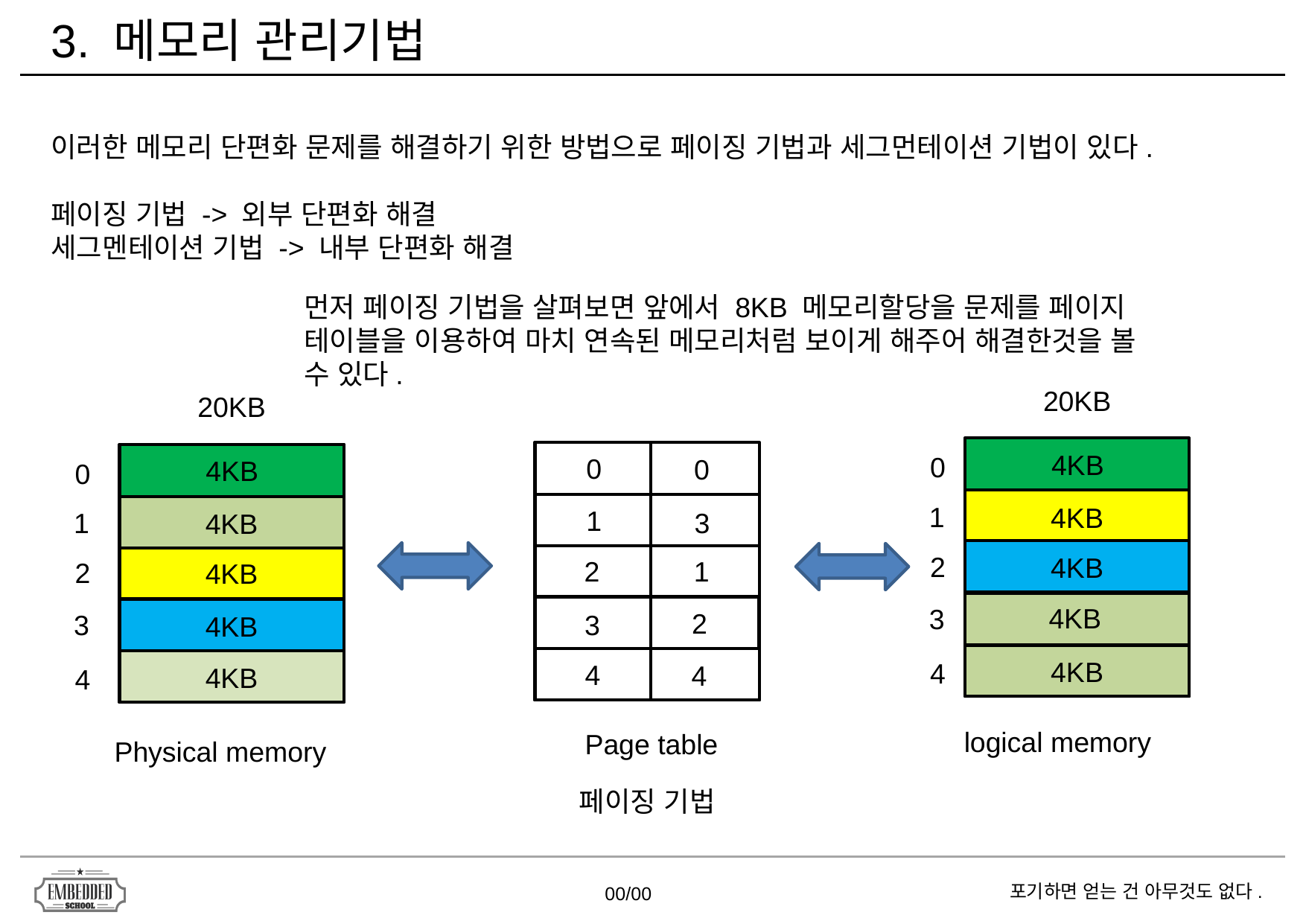

3. 메모리 관리기법
이러한 메모리 단편화 문제를 해결하기 위한 방법으로 페이징 기법과 세그먼테이션 기법이 있다.

페이징 기법 -> 외부 단편화 해결
세그멘테이션 기법 -> 내부 단편화 해결
먼저 페이징 기법을 살펴보면 앞에서 8KB 메모리할당을 문제를 페이지 테이블을 이용하여 마치 연속된 메모리처럼 보이게 해주어 해결한것을 볼 수 있다.
20KB
20KB

4KB

0

0
0
4KB
0

1

4KB

1
3
1
4KB

2
4KB

2
1
2
4KB

4KB
3

4KB

2
3
3
4KB

4KB
4

4
4
4KB
4
logical memory
Page table
Physical memory
페이징 기법
00/00